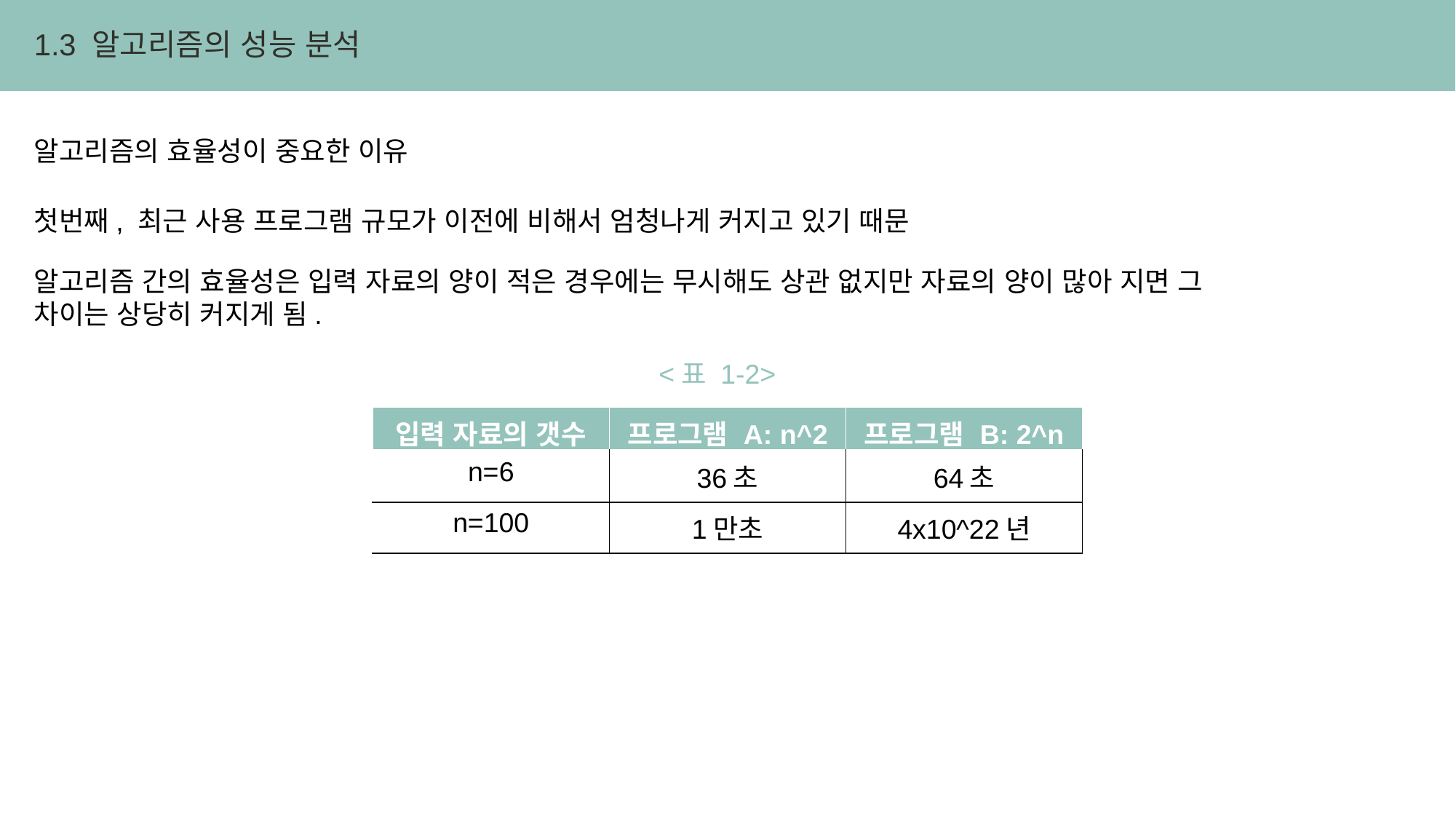

1.3 알고리즘의 성능 분석
알고리즘의 효율성이 중요한 이유
첫번째, 최근 사용 프로그램 규모가 이전에 비해서 엄청나게 커지고 있기 때문
알고리즘 간의 효율성은 입력 자료의 양이 적은 경우에는 무시해도 상관 없지만 자료의 양이 많아 지면 그 차이는 상당히 커지게 됨.
<표 1-2>
| 입력 자료의 갯수 | 프로그램 A: n^2 | 프로그램 B: 2^n |
| --- | --- | --- |
| n=6 | 36초 | 64초 |
| n=100 | 1만초 | 4x10^22년 |